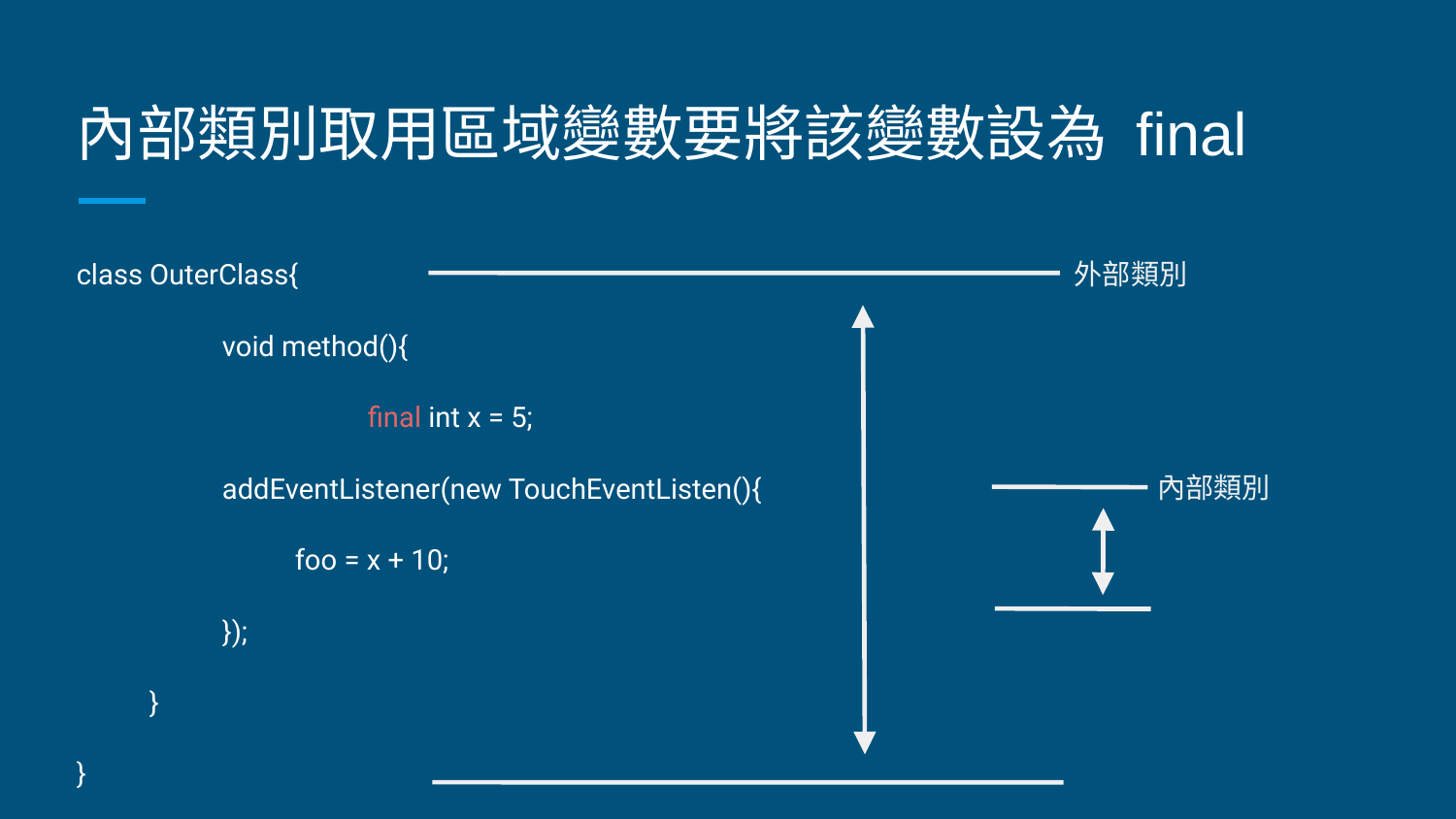

# 內部類別取用區域變數要將該變數設為 final
class OuterClass{
	void method(){
		final int x = 5;
addEventListener(new TouchEventListen(){
foo = x + 10;
});
}
}
外部類別
內部類別